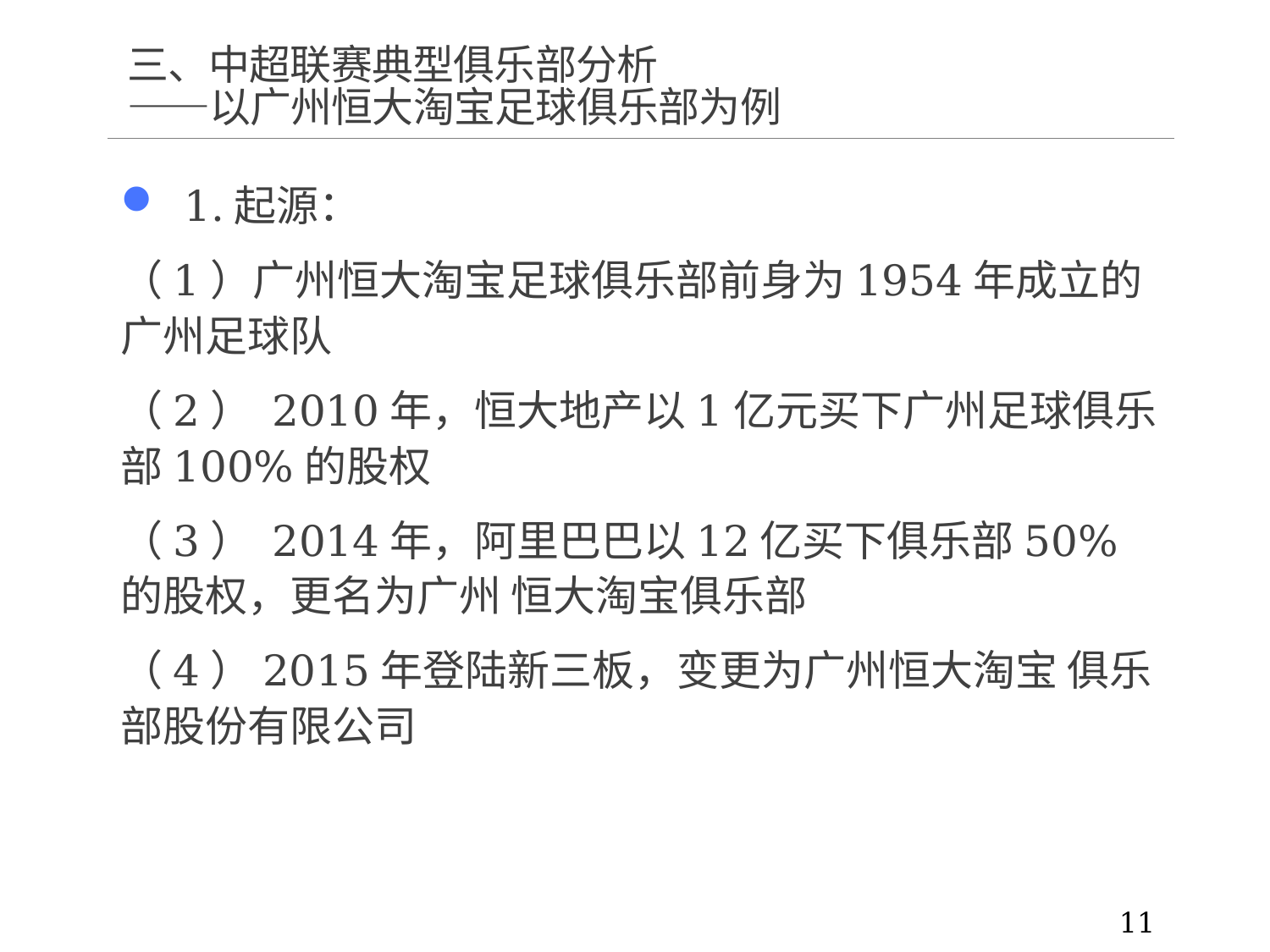

# 三、中超联赛典型俱乐部分析 ——以广州恒大淘宝足球俱乐部为例
1.起源：
（1）广州恒大淘宝足球俱乐部前身为1954年成立的广州足球队
（2） 2010年，恒大地产以1亿元买下广州足球俱乐部100%的股权
（3） 2014年，阿里巴巴以12亿买下俱乐部50%的股权，更名为广州 恒大淘宝俱乐部
（4）2015年登陆新三板，变更为广州恒大淘宝 俱乐部股份有限公司

11